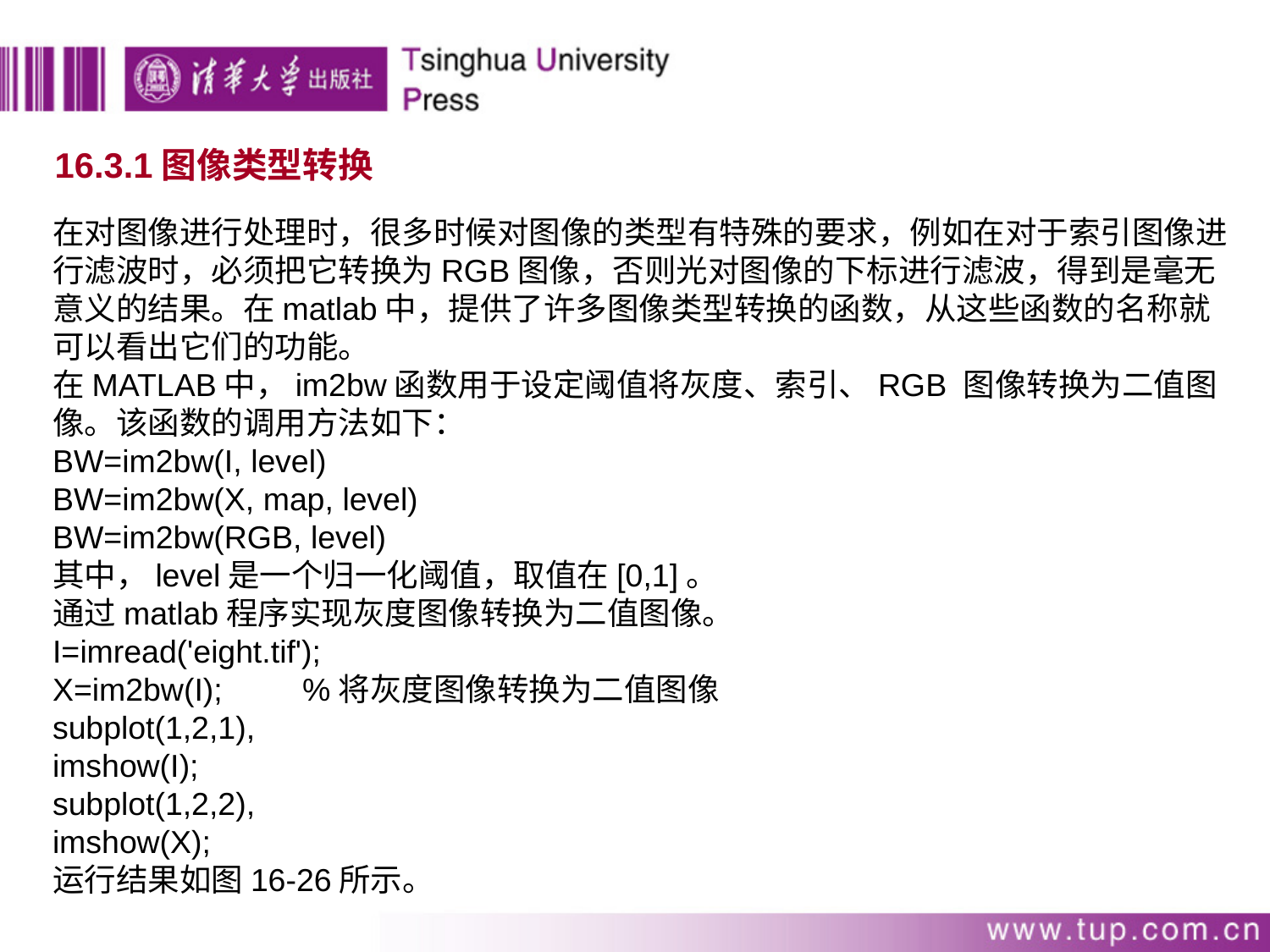

16.3.1图像类型转换
在对图像进行处理时，很多时候对图像的类型有特殊的要求，例如在对于索引图像进行滤波时，必须把它转换为RGB图像，否则光对图像的下标进行滤波，得到是毫无意义的结果。在matlab中，提供了许多图像类型转换的函数，从这些函数的名称就可以看出它们的功能。
在MATLAB中，im2bw函数用于设定阈值将灰度、索引、RGB 图像转换为二值图像。该函数的调用方法如下：
BW=im2bw(I, level)
BW=im2bw(X, map, level)
BW=im2bw(RGB, level)
其中，level是一个归一化阈值，取值在[0,1]。
通过matlab程序实现灰度图像转换为二值图像。
I=imread('eight.tif');
X=im2bw(I);         %将灰度图像转换为二值图像
subplot(1,2,1),
imshow(I);
subplot(1,2,2),
imshow(X);
运行结果如图16-26所示。